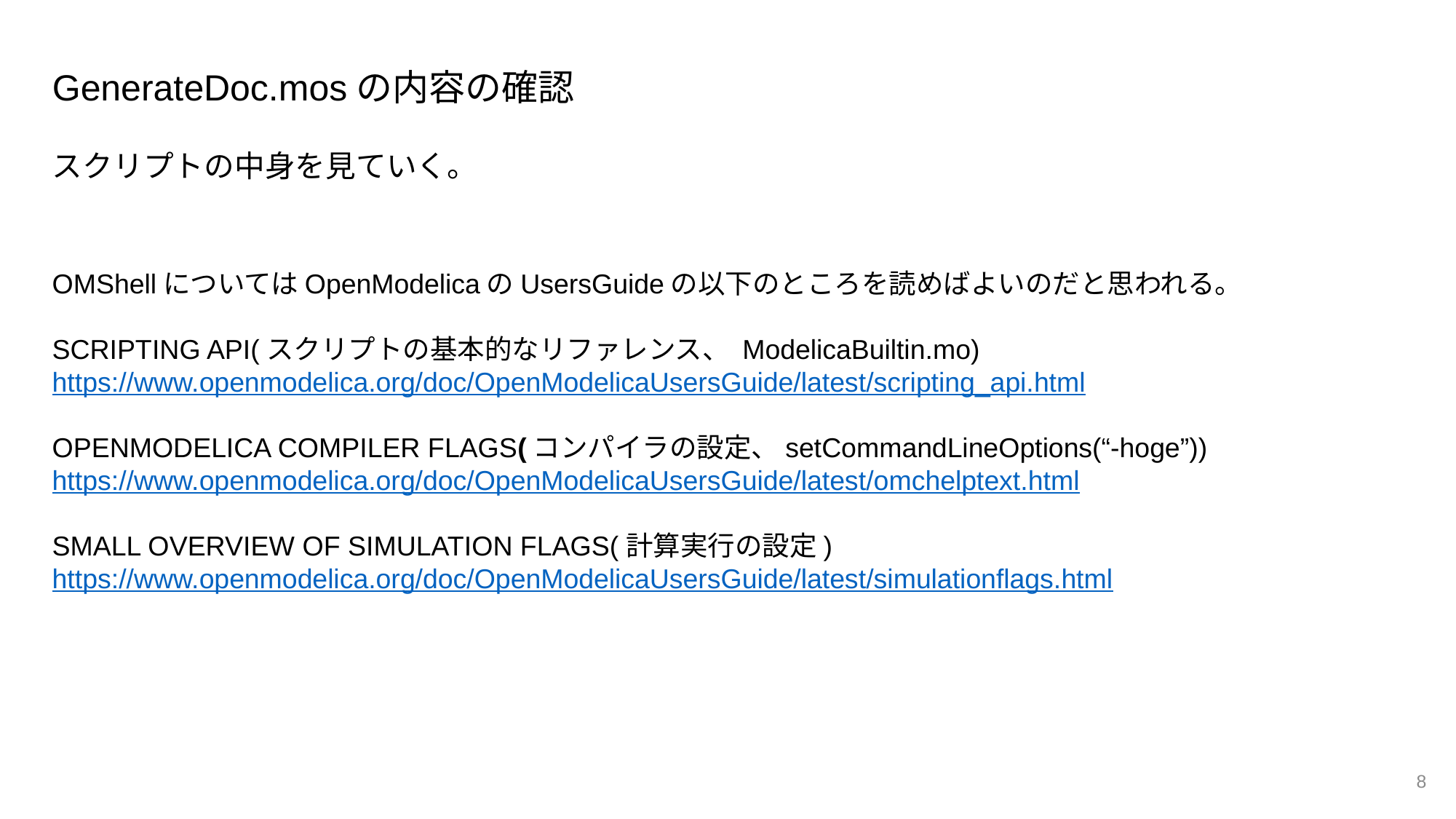

GenerateDoc.mosの内容の確認
スクリプトの中身を見ていく。
OMShellについてはOpenModelicaのUsersGuideの以下のところを読めばよいのだと思われる。

SCRIPTING API(スクリプトの基本的なリファレンス、 ModelicaBuiltin.mo)
https://www.openmodelica.org/doc/OpenModelicaUsersGuide/latest/scripting_api.html

OPENMODELICA COMPILER FLAGS(コンパイラの設定、setCommandLineOptions(“-hoge”))
https://www.openmodelica.org/doc/OpenModelicaUsersGuide/latest/omchelptext.html

SMALL OVERVIEW OF SIMULATION FLAGS(計算実行の設定)
https://www.openmodelica.org/doc/OpenModelicaUsersGuide/latest/simulationflags.html
8